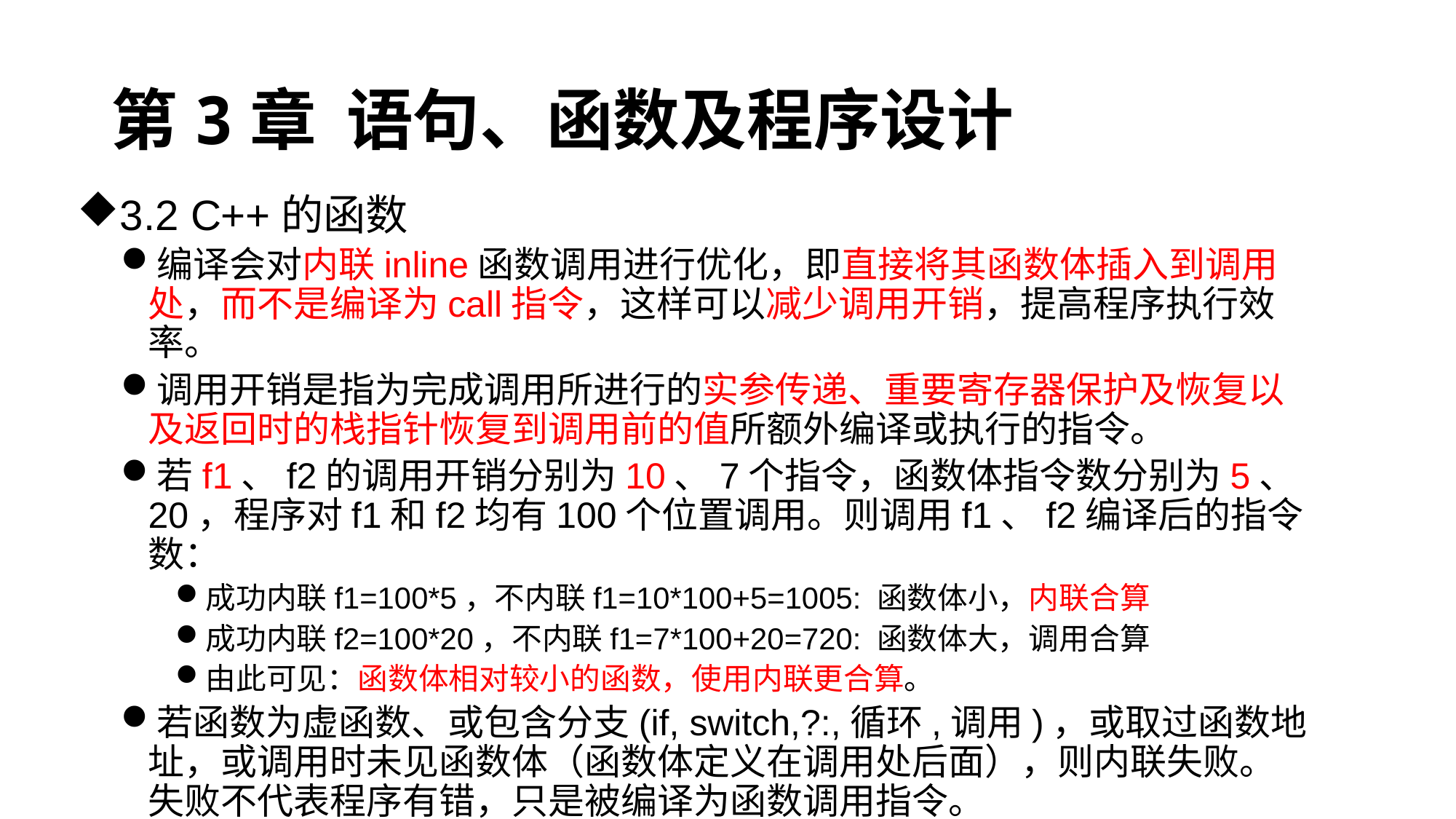

# 第3章  语句、函数及程序设计
3.2 C++的函数

编译会对内联inline函数调用进行优化，即直接将其函数体插入到调用处，而不是编译为call指令，这样可以减少调用开销，提高程序执行效率。
调用开销是指为完成调用所进行的实参传递、重要寄存器保护及恢复以及返回时的栈指针恢复到调用前的值所额外编译或执行的指令。
若f1、f2的调用开销分别为10、7个指令，函数体指令数分别为5、20，程序对f1和f2均有100个位置调用。则调用f1、f2编译后的指令数：
成功内联f1=100*5，不内联f1=10*100+5=1005: 函数体小，内联合算
成功内联f2=100*20，不内联f1=7*100+20=720: 函数体大，调用合算
由此可见：函数体相对较小的函数，使用内联更合算。
若函数为虚函数、或包含分支(if, switch,?:,循环,调用)，或取过函数地址，或调用时未见函数体（函数体定义在调用处后面），则内联失败。失败不代表程序有错，只是被编译为函数调用指令。